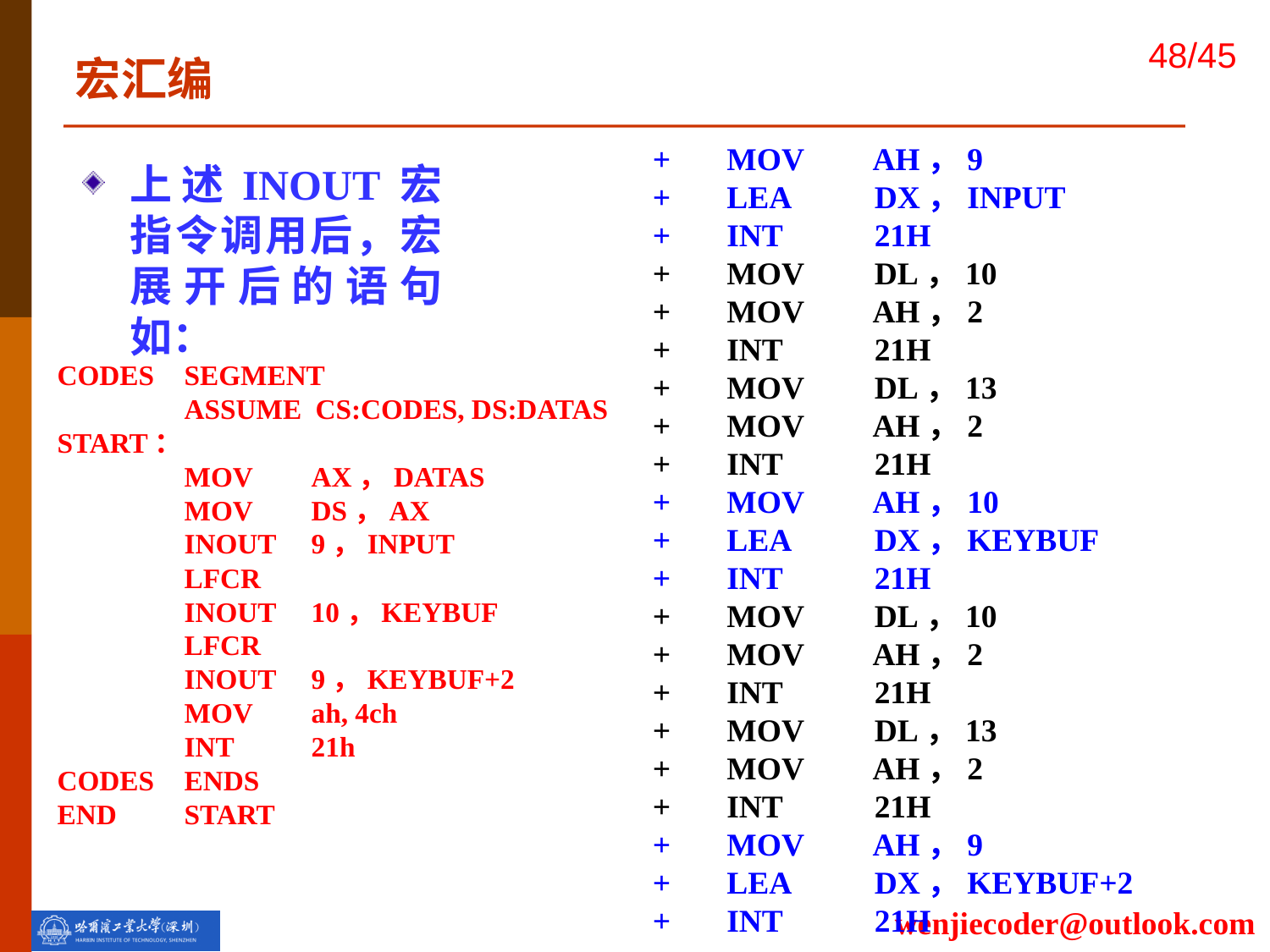

宏汇编
     +       MOV	 AH，9
     +       LEA	 DX，INPUT
     +       INT	 21H
     +       MOV	 DL，10
     +       MOV	 AH，2
     +       INT	 21H
     +       MOV	 DL，13
     +       MOV	 AH，2
     +       INT	 21H
     +       MOV	 AH，10
     +       LEA	 DX，KEYBUF
     +       INT	 21H
     +       MOV	 DL，10
     +       MOV	 AH，2
     +       INT	 21H
     +       MOV	 DL，13
     +       MOV	 AH，2
     +       INT	 21H
     +       MOV	 AH，9
     +       LEA	 DX，KEYBUF+2
     +       INT	 21H
上述INOUT宏指令调用后，宏展开后的语句如：

CODES	SEGMENT
	ASSUME  CS:CODES, DS:DATAS
START：
	MOV	AX，DATAS
	MOV	DS，AX
	INOUT	9，INPUT		LFCR
	INOUT	10，KEYBUF
	LFCR
	INOUT	9，KEYBUF+2
	MOV  	ah, 4ch
	INT   	21h
CODES	ENDS
END	START